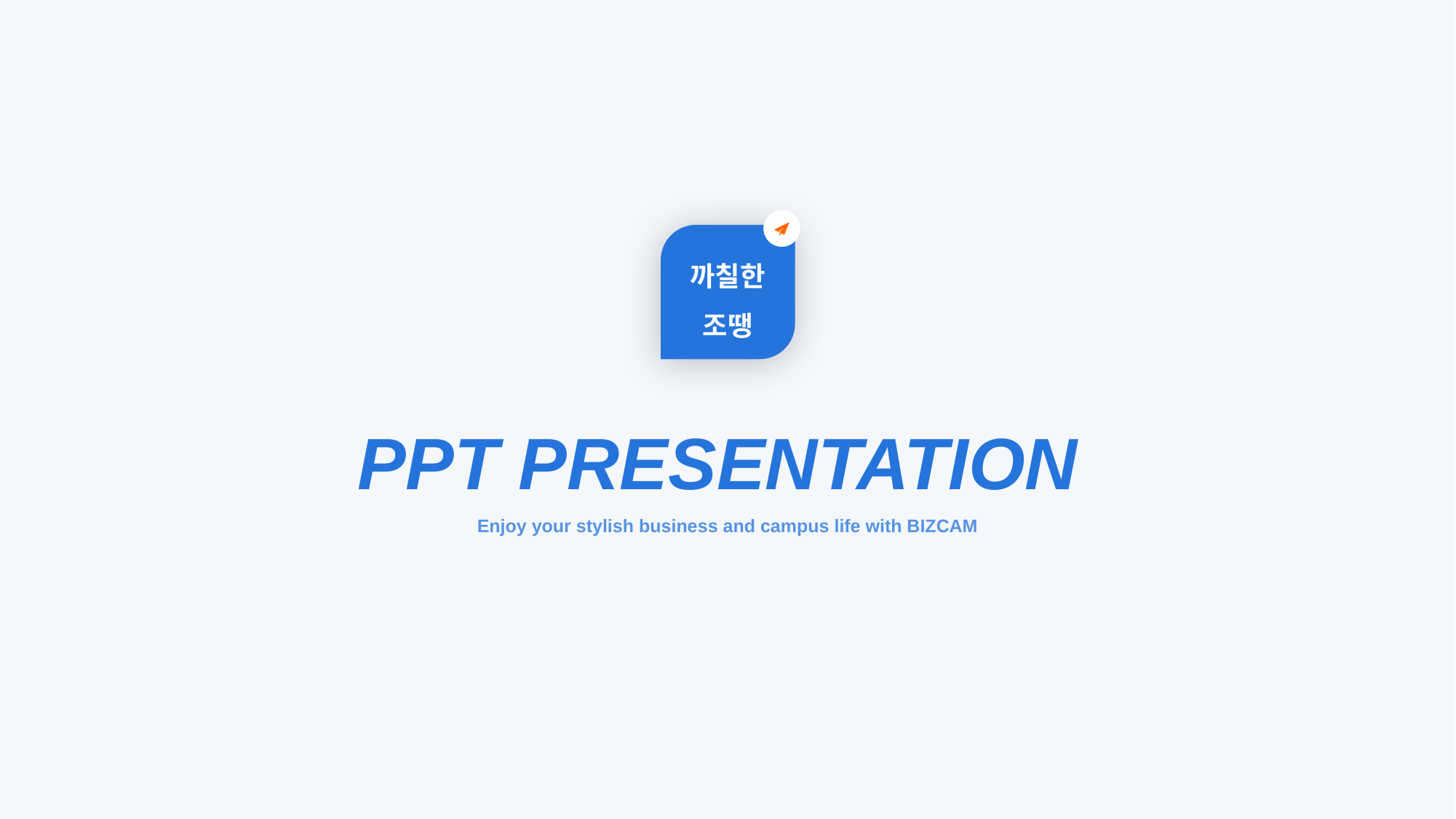

까칠한
조땡
PPT PRESENTATION
Enjoy your stylish business and campus life with BIZCAM